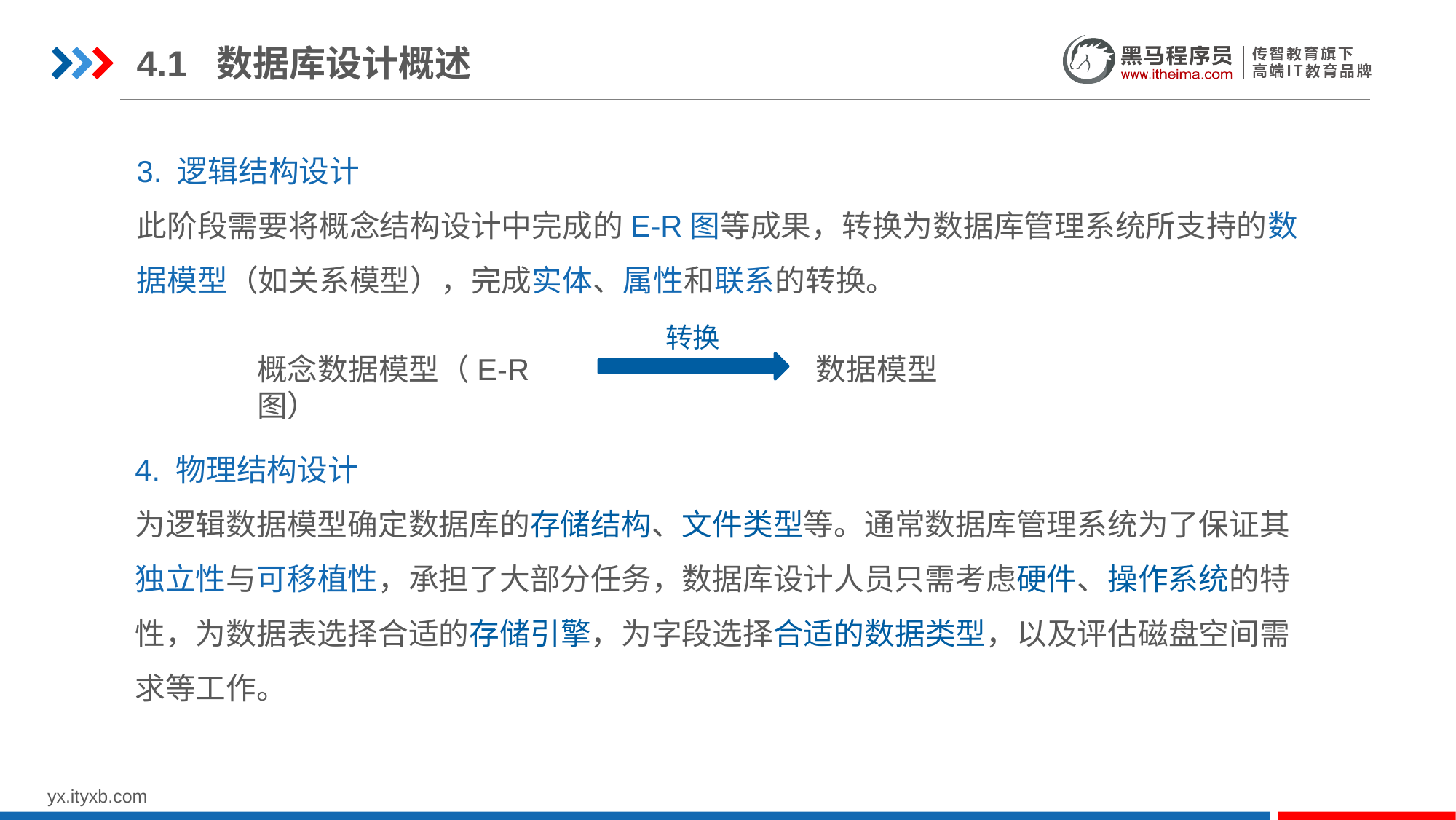

4.1  数据库设计概述
3. 逻辑结构设计
此阶段需要将概念结构设计中完成的E-R图等成果，转换为数据库管理系统所支持的数据模型（如关系模型），完成实体、属性和联系的转换。
转换
概念数据模型（E-R图）
数据模型

4. 物理结构设计
为逻辑数据模型确定数据库的存储结构、文件类型等。通常数据库管理系统为了保证其独立性与可移植性，承担了大部分任务，数据库设计人员只需考虑硬件、操作系统的特性，为数据表选择合适的存储引擎，为字段选择合适的数据类型，以及评估磁盘空间需求等工作。